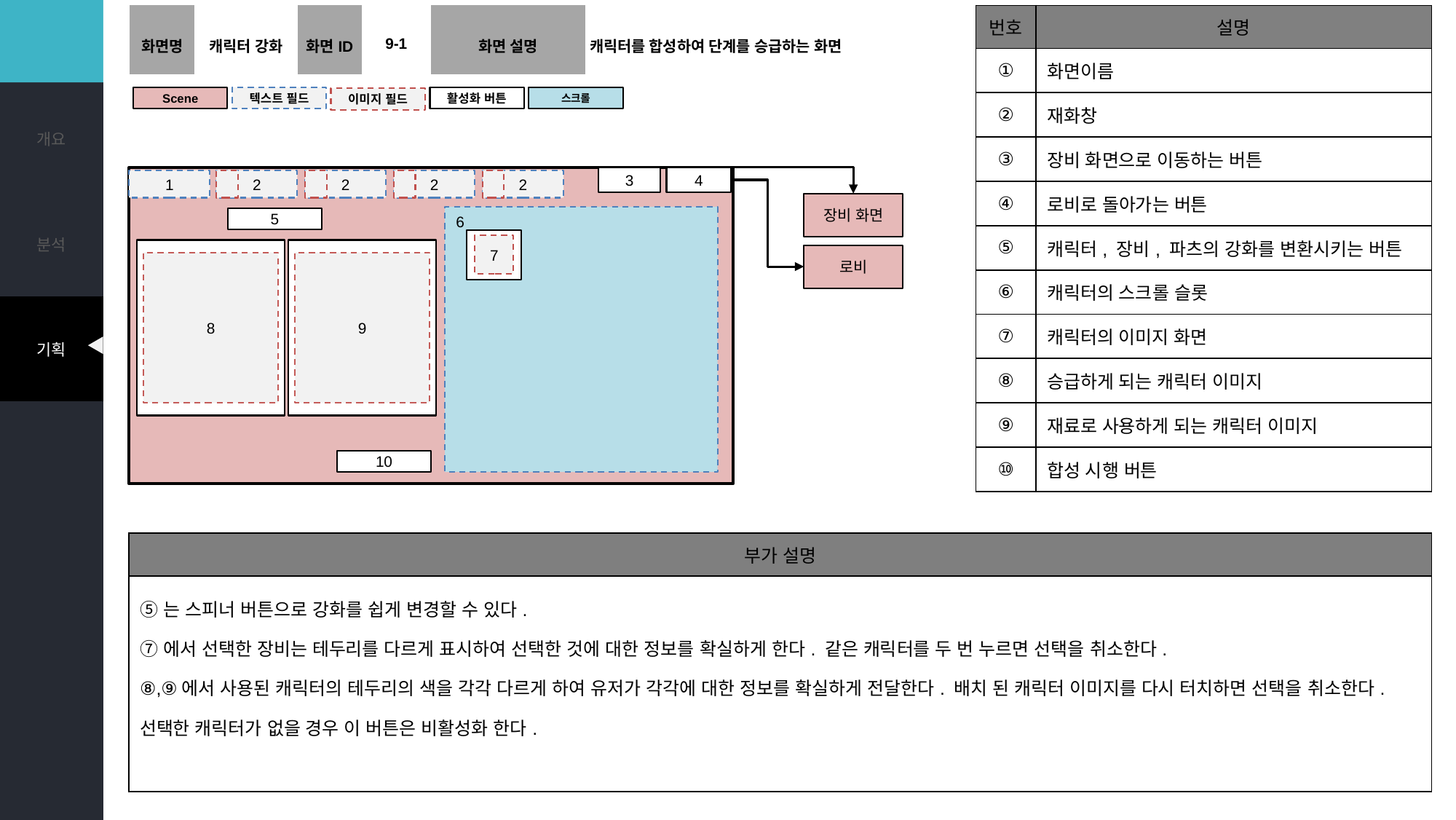

| 화면명 | 캐릭터 강화 | 화면ID | 9-1 | 화면 설명 | 캐릭터를 합성하여 단계를 승급하는 화면 |
| --- | --- | --- | --- | --- | --- |
| 번호 | 설명 |
| --- | --- |
| ① | 화면이름 |
| ② | 재화창 |
| ③ | 장비 화면으로 이동하는 버튼 |
| ④ | 로비로 돌아가는 버튼 |
| ⑤ | 캐릭터, 장비, 파츠의 강화를 변환시키는 버튼 |
| ⑥ | 캐릭터의 스크롤 슬롯 |
| ⑦ | 캐릭터의 이미지 화면 |
| ⑧ | 승급하게 되는 캐릭터 이미지 |
| ⑨ | 재료로 사용하게 되는 캐릭터 이미지 |
| ⑩ | 합성 시행 버튼 |
스크롤
3
4

1
2

2

2

2

6
5
2
7

8
9
10
장비 화면
로비
| 부가 설명 |
| --- |
| ⑤는 스피너 버튼으로 강화를 쉽게 변경할 수 있다. ⑦에서 선택한 장비는 테두리를 다르게 표시하여 선택한 것에 대한 정보를 확실하게 한다. 같은 캐릭터를 두 번 누르면 선택을 취소한다. ⑧,⑨에서 사용된 캐릭터의 테두리의 색을 각각 다르게 하여 유저가 각각에 대한 정보를 확실하게 전달한다. 배치 된 캐릭터 이미지를 다시 터치하면 선택을 취소한다. 선택한 캐릭터가 없을 경우 이 버튼은 비활성화 한다. |